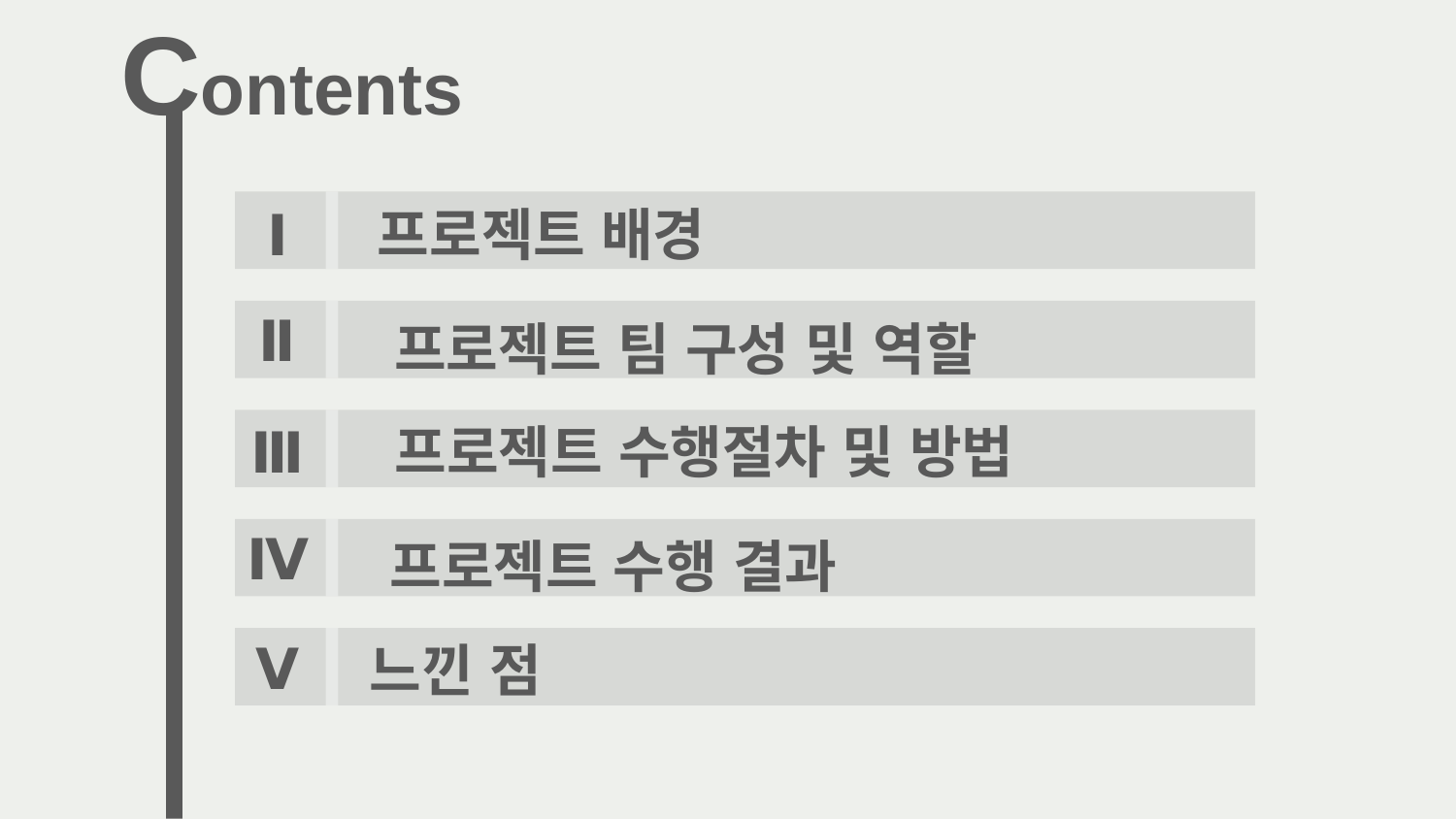

Contents

Ⅰ
프로젝트 배경

Ⅱ

프로젝트 팀 구성 및 역할
Ⅲ
프로젝트 수행절차 및 방법

Ⅳ

프로젝트 수행 결과
Ⅴ
느낀 점